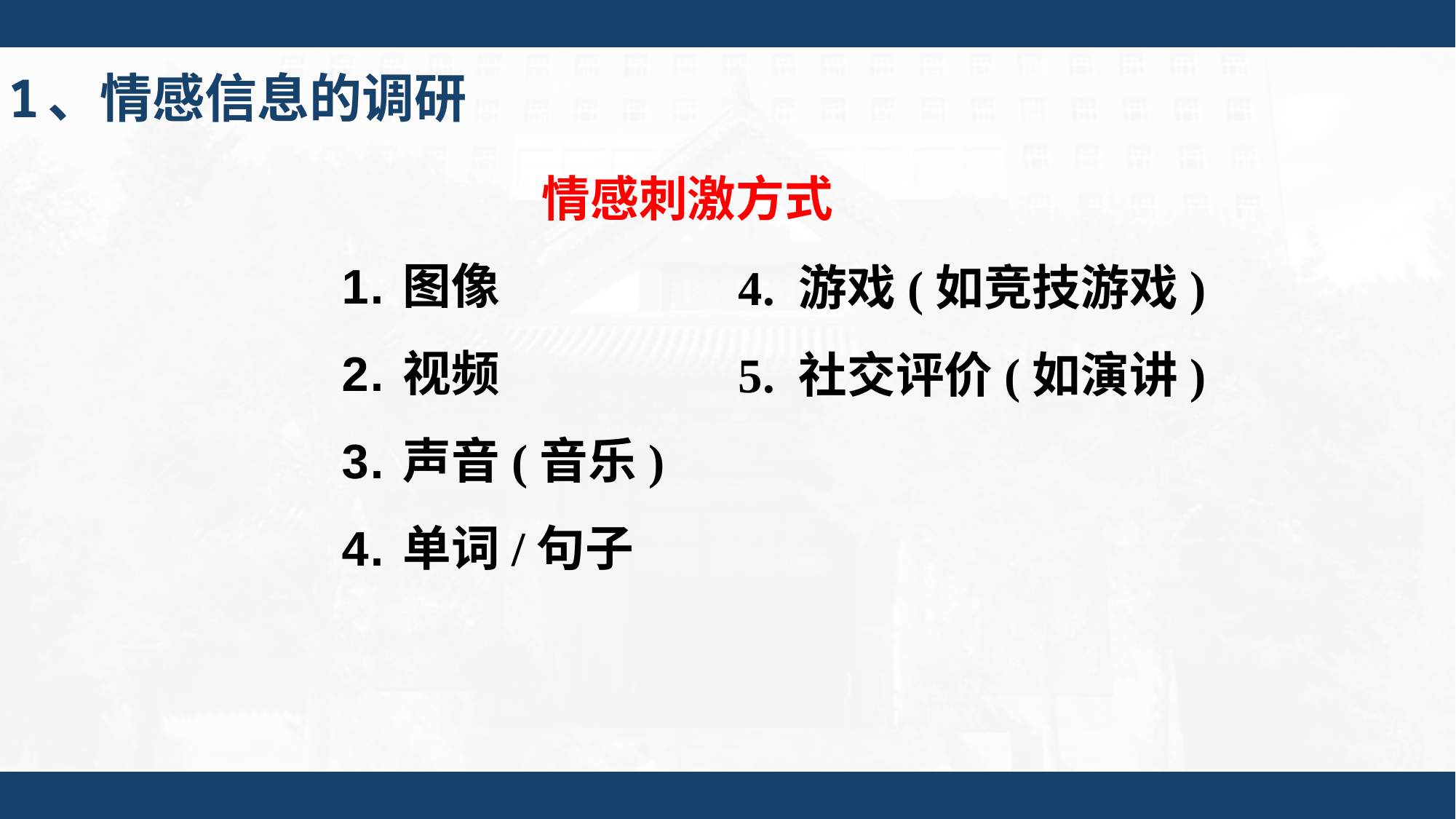

1、情感信息的调研
                 情感刺激方式
图像
视频
声音(音乐)
单词/句子
4. 游戏(如竞技游戏)
5. 社交评价(如演讲)